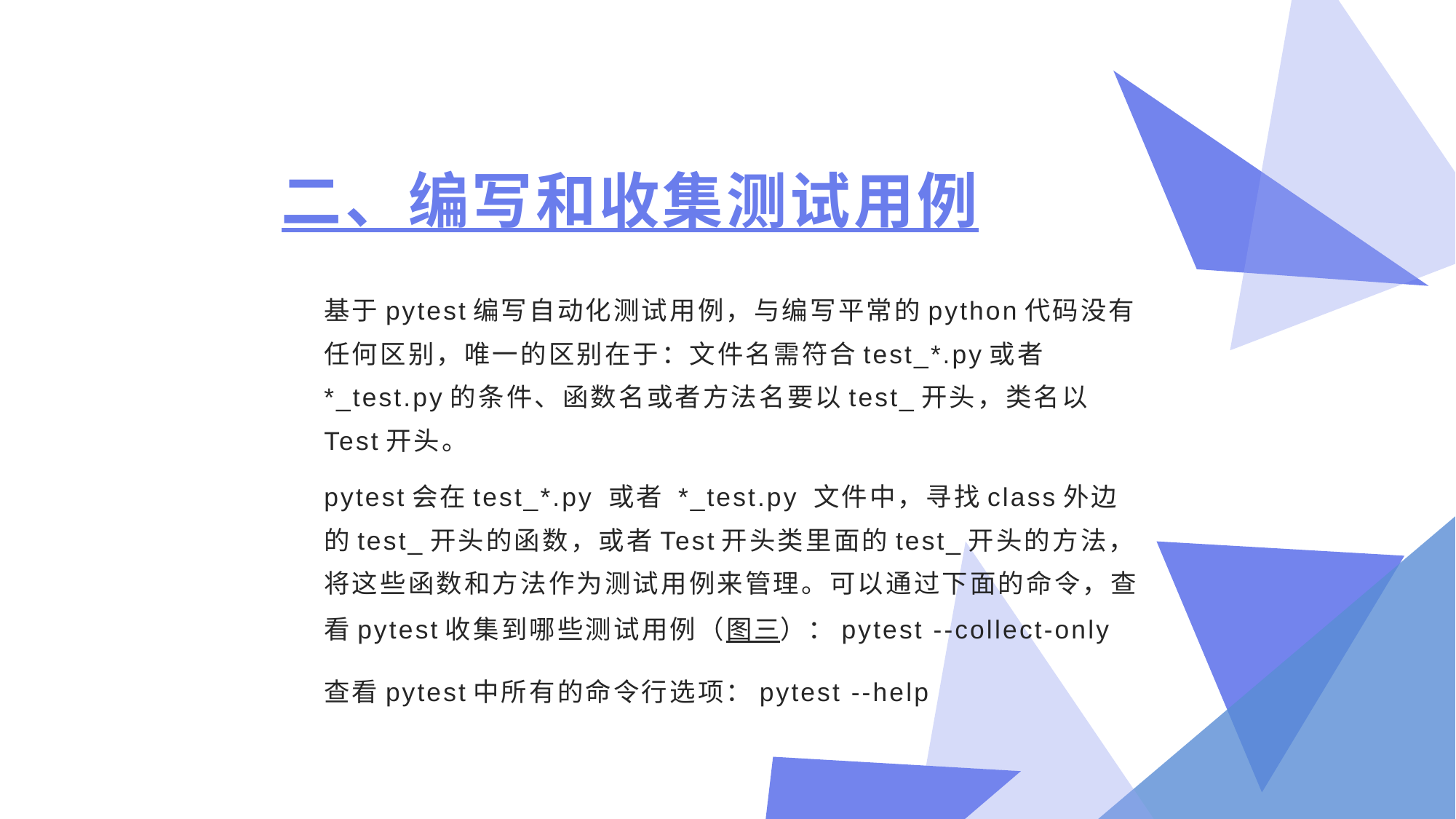

# 二、编写和收集测试用例
基于pytest编写自动化测试用例，与编写平常的python代码没有任何区别，唯一的区别在于：文件名需符合test_*.py或者*_test.py的条件、函数名或者方法名要以test_开头，类名以Test开头。
pytest会在test_*.py 或者 *_test.py 文件中，寻找class外边的test_开头的函数，或者Test开头类里面的test_开头的方法，将这些函数和方法作为测试用例来管理。可以通过下面的命令，查看pytest收集到哪些测试用例（图三）：pytest --collect-only
查看pytest中所有的命令行选项：pytest --help